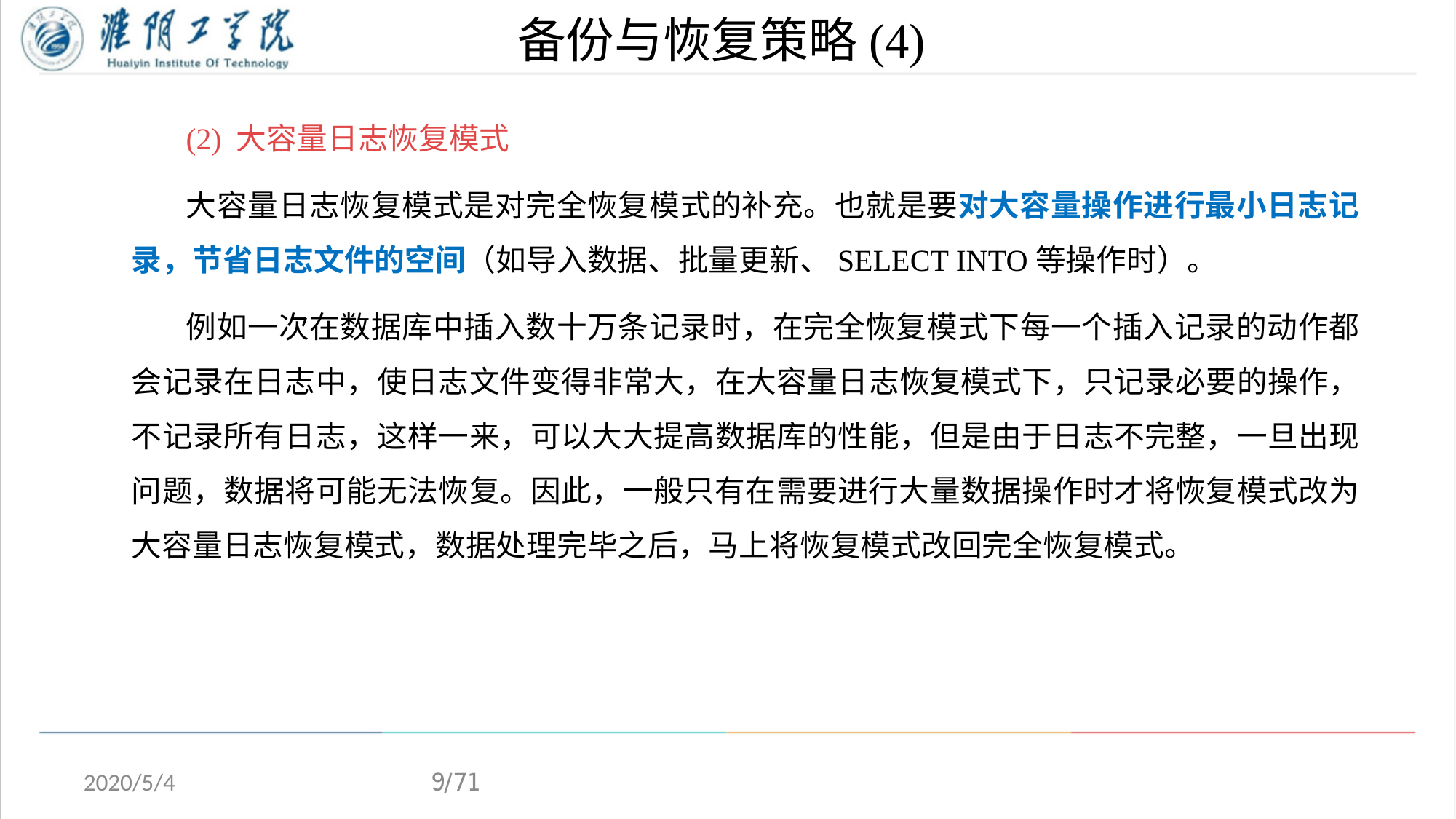

# 备份与恢复策略(4)
(2) 大容量日志恢复模式
大容量日志恢复模式是对完全恢复模式的补充。也就是要对大容量操作进行最小日志记录，节省日志文件的空间（如导入数据、批量更新、SELECT INTO等操作时）。
例如一次在数据库中插入数十万条记录时，在完全恢复模式下每一个插入记录的动作都会记录在日志中，使日志文件变得非常大，在大容量日志恢复模式下，只记录必要的操作，不记录所有日志，这样一来，可以大大提高数据库的性能，但是由于日志不完整，一旦出现问题，数据将可能无法恢复。因此，一般只有在需要进行大量数据操作时才将恢复模式改为大容量日志恢复模式，数据处理完毕之后，马上将恢复模式改回完全恢复模式。
9/71
2020/5/4